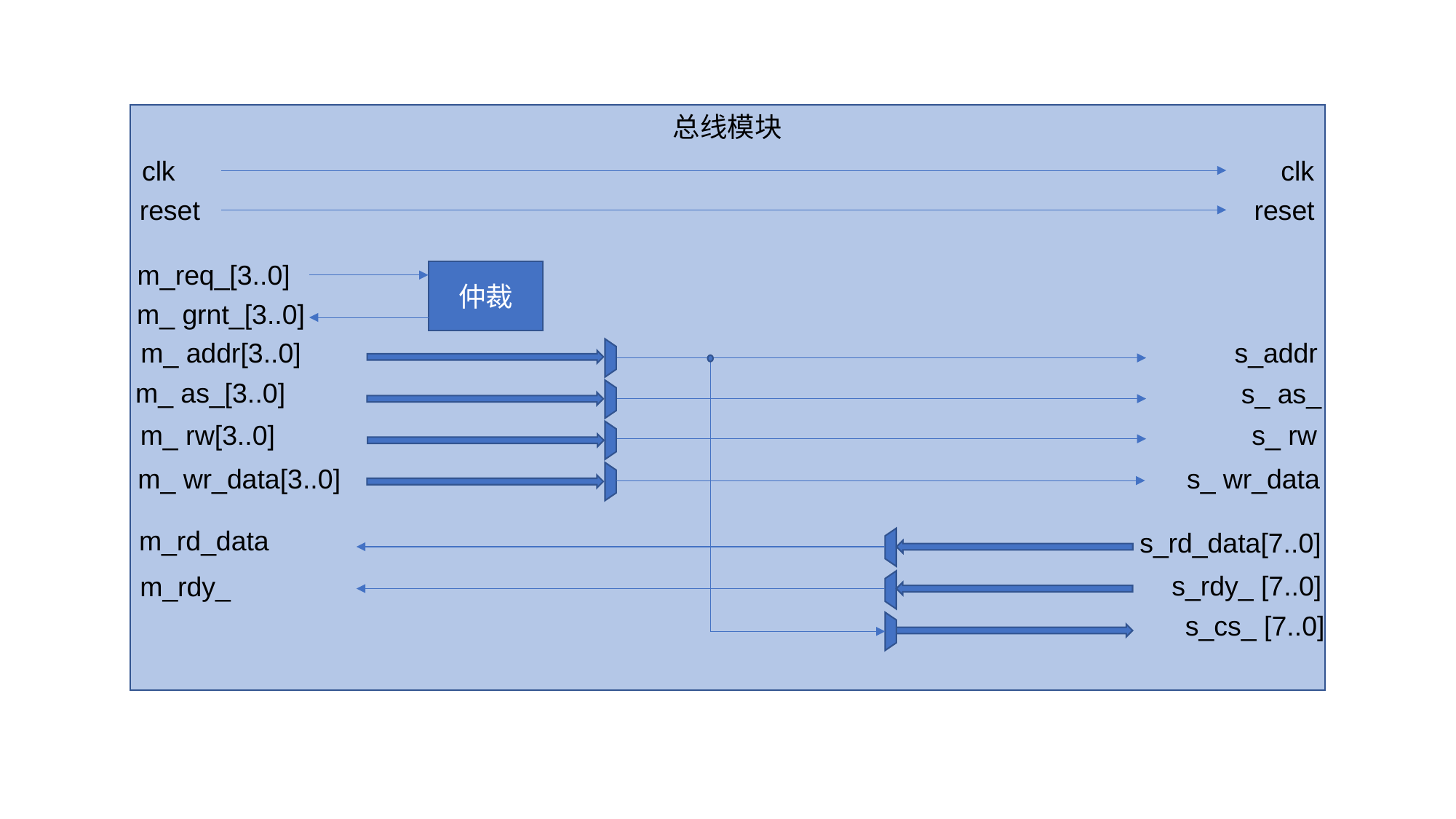

总线模块
clk
clk
reset
reset
m_req_[3..0]
仲裁
m_ grnt_[3..0]
s_addr
m_ addr[3..0]

m_ as_[3..0]
s_ as_

s_ rw
m_ rw[3..0]

m_ wr_data[3..0]
s_ wr_data

m_rd_data
s_rd_data[7..0]

s_rdy_ [7..0]
m_rdy_

s_cs_ [7..0]